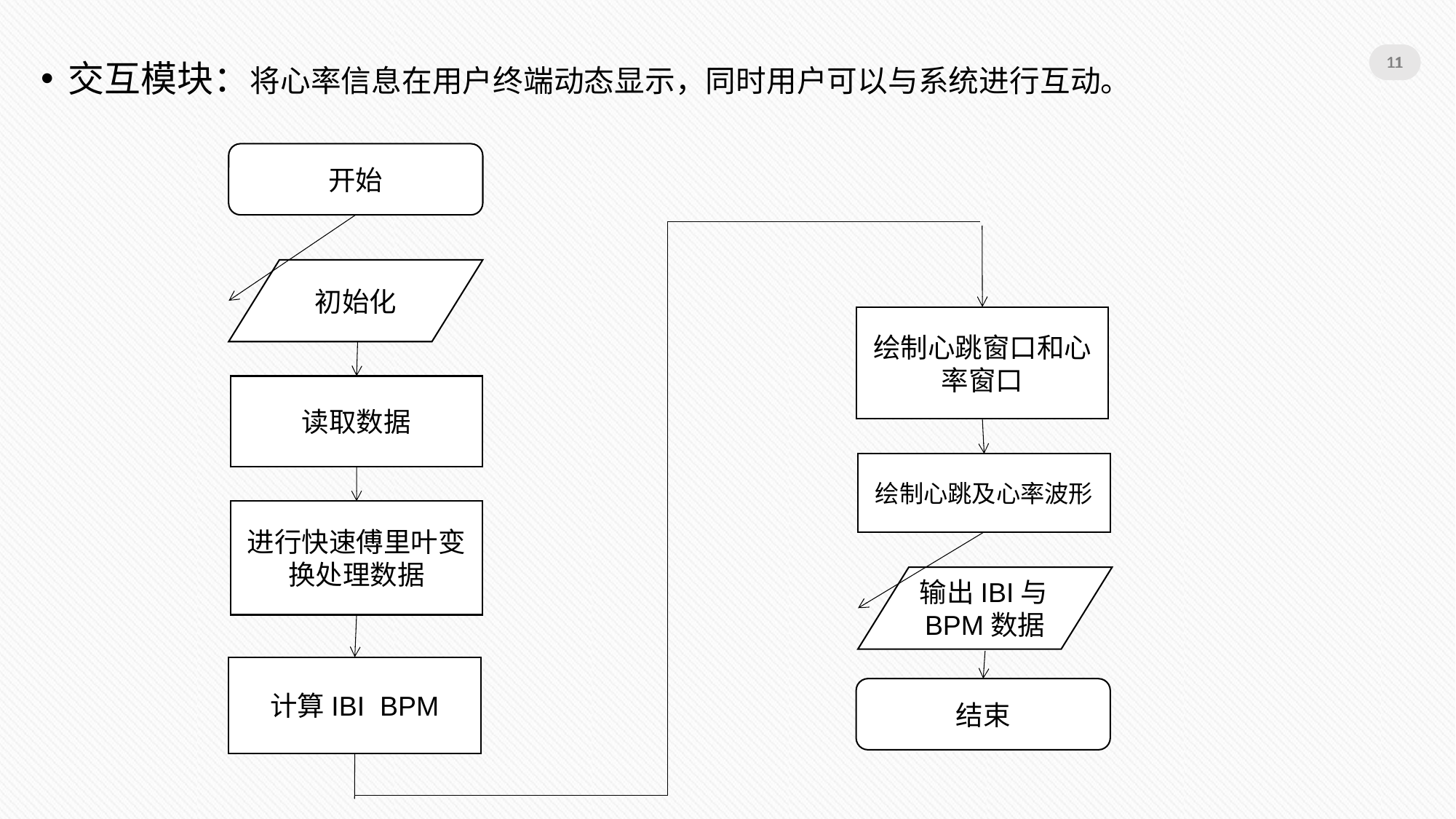

11
11
交互模块：将心率信息在用户终端动态显示，同时用户可以与系统进行互动。
开始
初始化
绘制心跳窗口和心率窗口
读取数据
绘制心跳及心率波形
进行快速傅里叶变换处理数据
输出IBI与BPM数据
计算IBI  BPM
结束